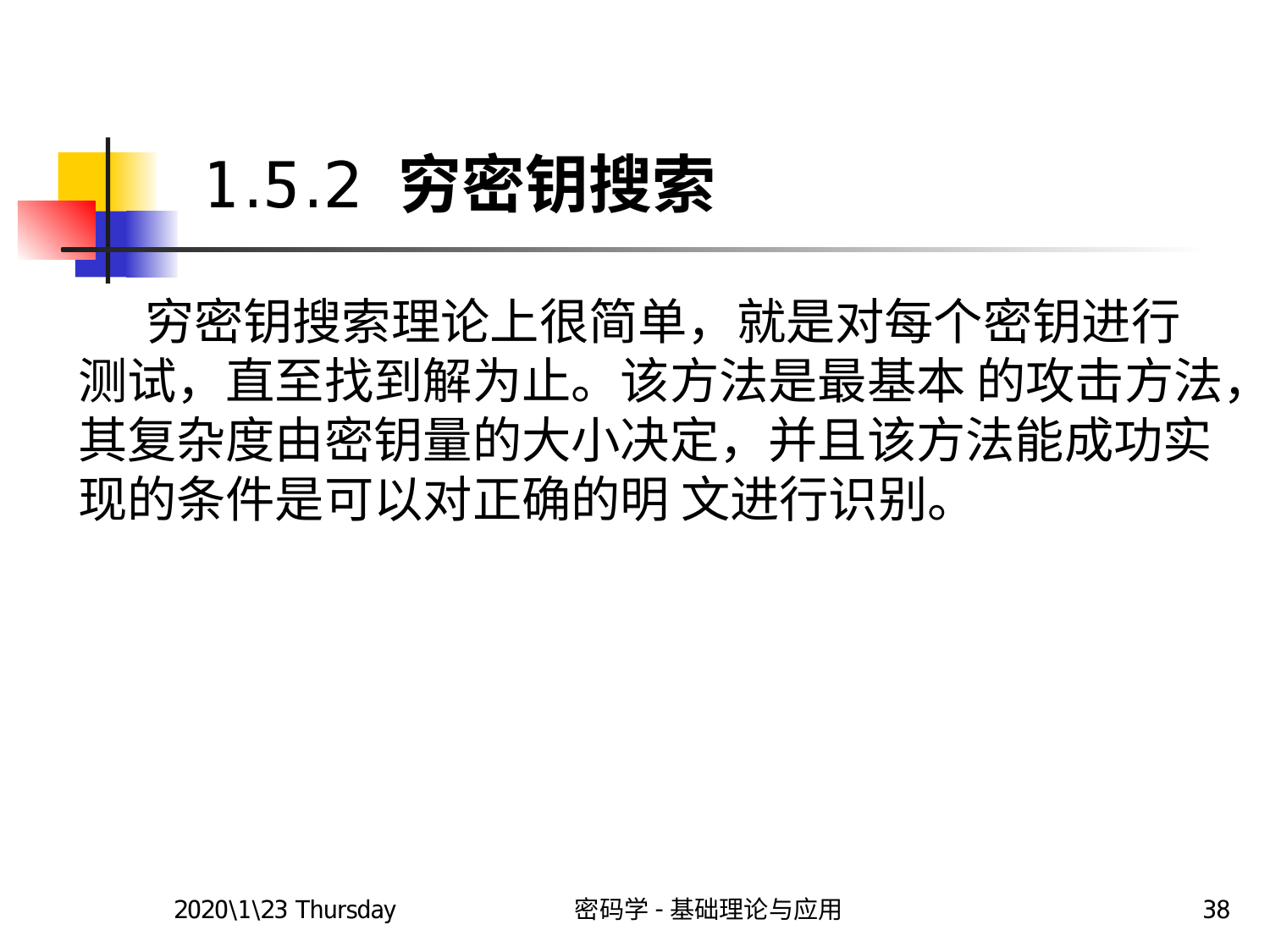

1.5.2 穷密钥搜索
     穷密钥搜索理论上很简单，就是对每个密钥进行测试，直至找到解为止。该方法是最基本 的攻击方法，其复杂度由密钥量的大小决定，并且该方法能成功实现的条件是可以对正确的明 文进行识别。

2020\1\23 Thursday
密码学-基础理论与应用
38